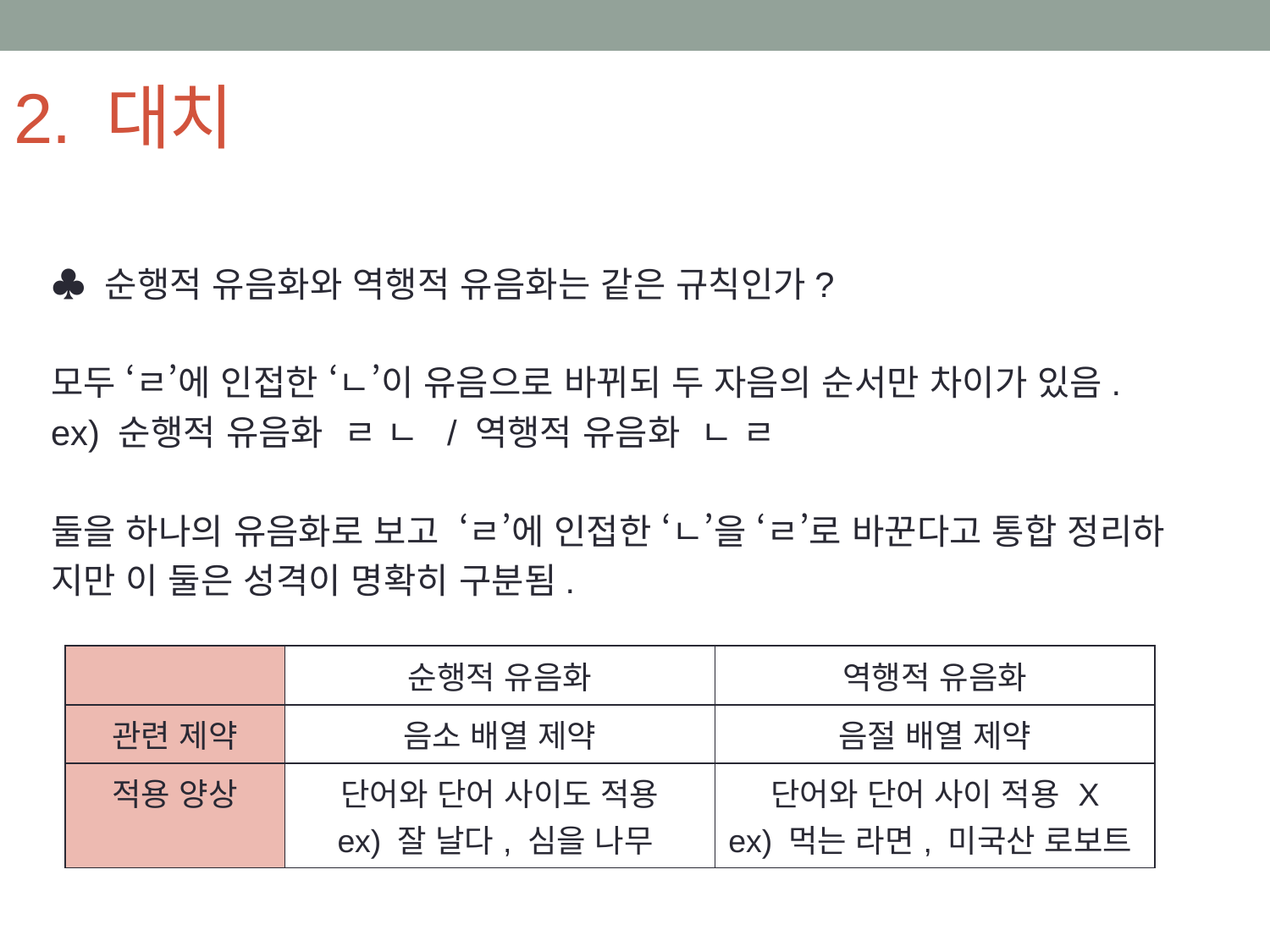

# 2. 대치

♣ 순행적 유음화와 역행적 유음화는 같은 규칙인가?

모두 ‘ㄹ’에 인접한 ‘ㄴ’이 유음으로 바뀌되 두 자음의 순서만 차이가 있음.
ex) 순행적 유음화  ㄹ ㄴ  / 역행적 유음화  ㄴ ㄹ

둘을 하나의 유음화로 보고  ‘ㄹ’에 인접한 ‘ㄴ’을 ‘ㄹ’로 바꾼다고 통합 정리하
지만 이 둘은 성격이 명확히 구분됨.

|  | 순행적 유음화 | 역행적 유음화 |
| --- | --- | --- |
| 관련 제약 | 음소 배열 제약 | 음절 배열 제약 |
| 적용 양상 | 단어와 단어 사이도 적용 ex) 잘 날다, 심을 나무 | 단어와 단어 사이 적용 X ex) 먹는 라면, 미국산 로보트 |